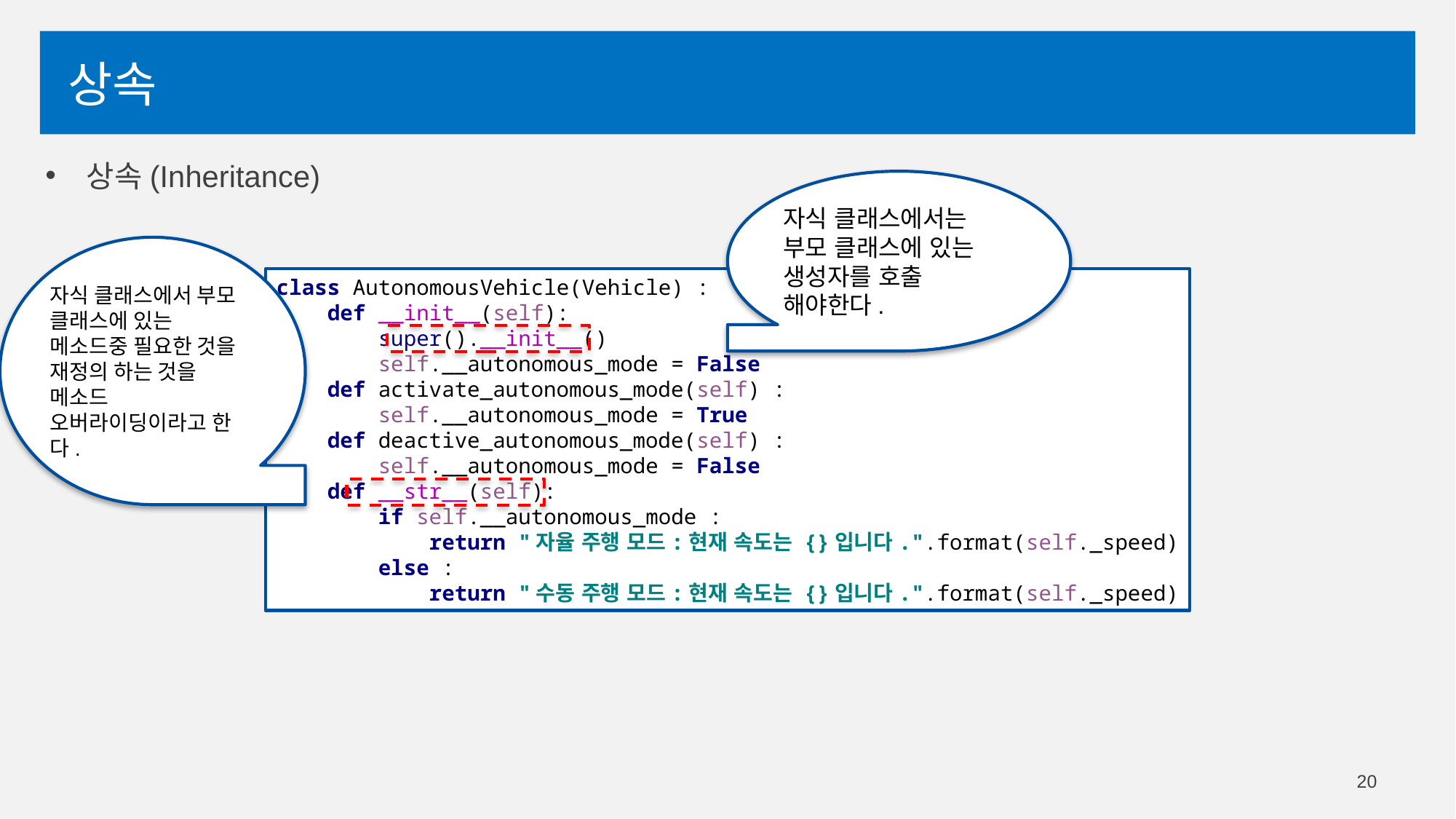

# 상속
상속(Inheritance)
자식 클래스에서는 부모 클래스에 있는 생성자를 호출 해야한다.
자식 클래스에서 부모 클래스에 있는 메소드중 필요한 것을 재정의 하는 것을 메소드 오버라이딩이라고 한다.
class AutonomousVehicle(Vehicle) :
    def __init__(self):
        super().__init__()
        self.__autonomous_mode = False
    def activate_autonomous_mode(self) :
        self.__autonomous_mode = True
    def deactive_autonomous_mode(self) :
        self.__autonomous_mode = False
    def __str__(self):
        if self.__autonomous_mode :
            return "자율 주행 모드:현재 속도는 {}입니다.".format(self._speed)
        else :
            return "수동 주행 모드:현재 속도는 {}입니다.".format(self._speed)

20